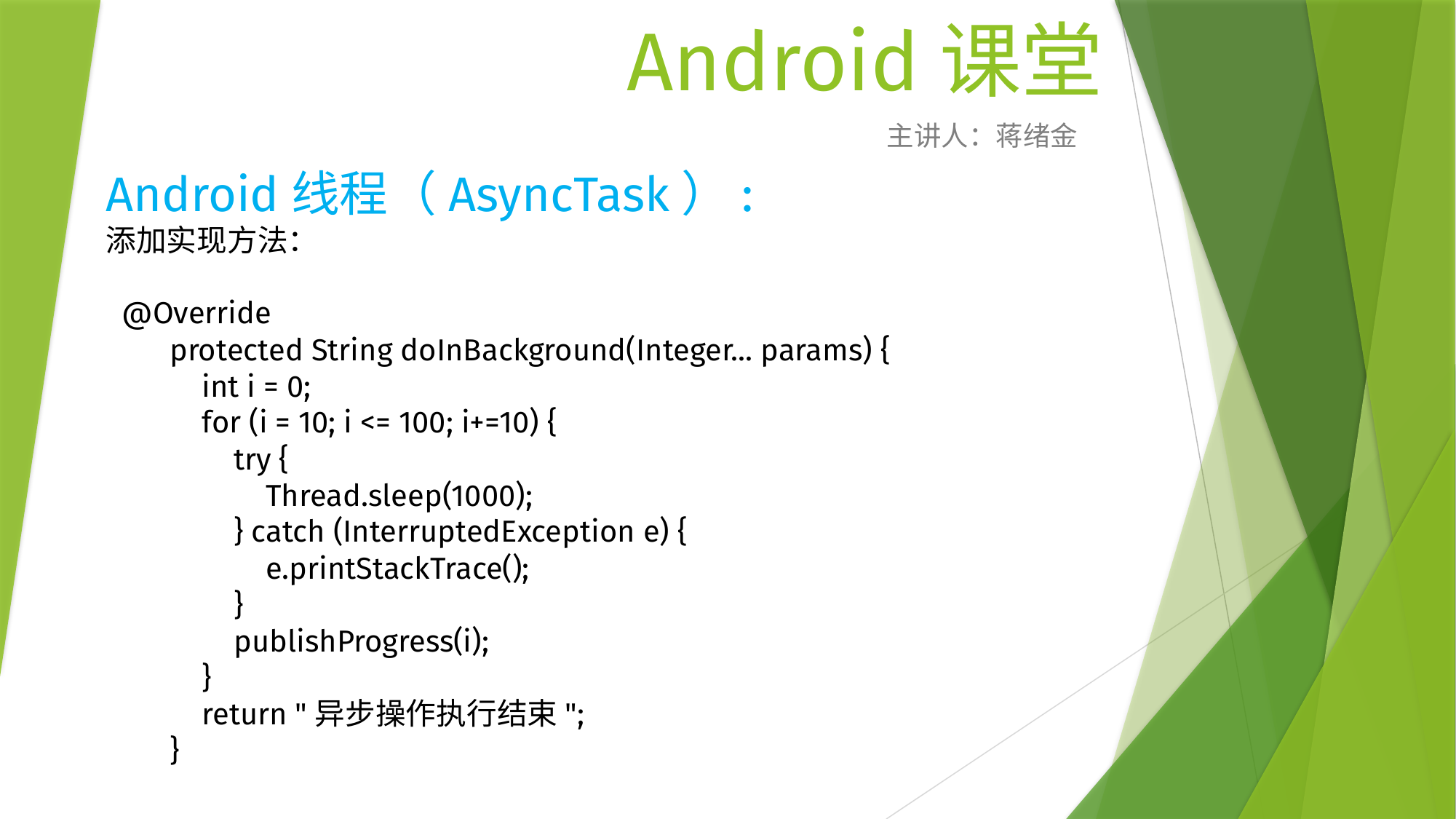

# Android课堂
主讲人：蒋绪金
Android线程（AsyncTask）:
添加实现方法：

  @Override
        protected String doInBackground(Integer... params) {
            int i = 0;
            for (i = 10; i <= 100; i+=10) {
                try {
                    Thread.sleep(1000);
                } catch (InterruptedException e) {
                    e.printStackTrace();
                }
                publishProgress(i);
            }
            return "异步操作执行结束";
        }